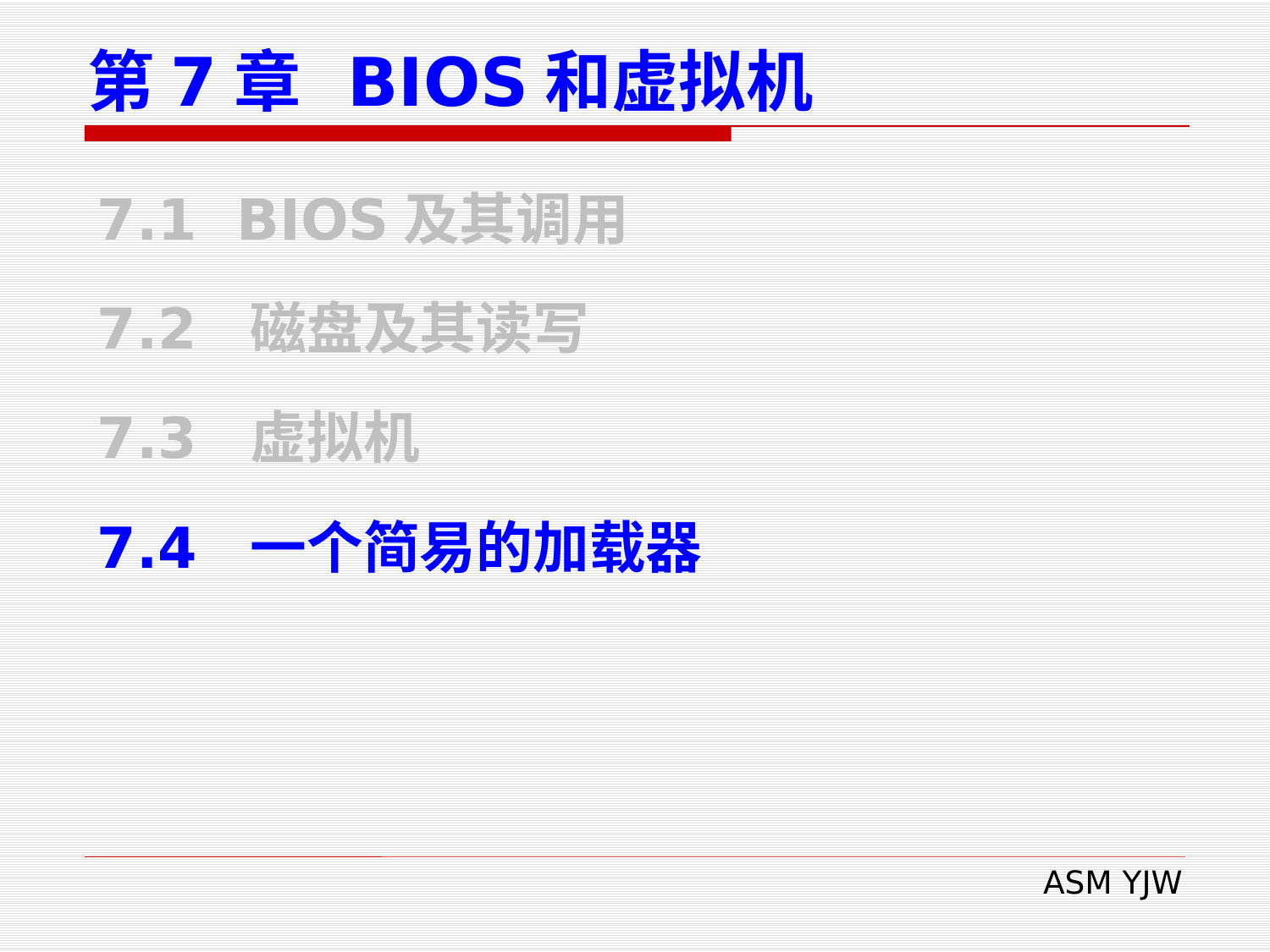

# 第7章  BIOS和虚拟机
7.1  BIOS及其调用
7.2  磁盘及其读写
7.3  虚拟机
7.4  一个简易的加载器